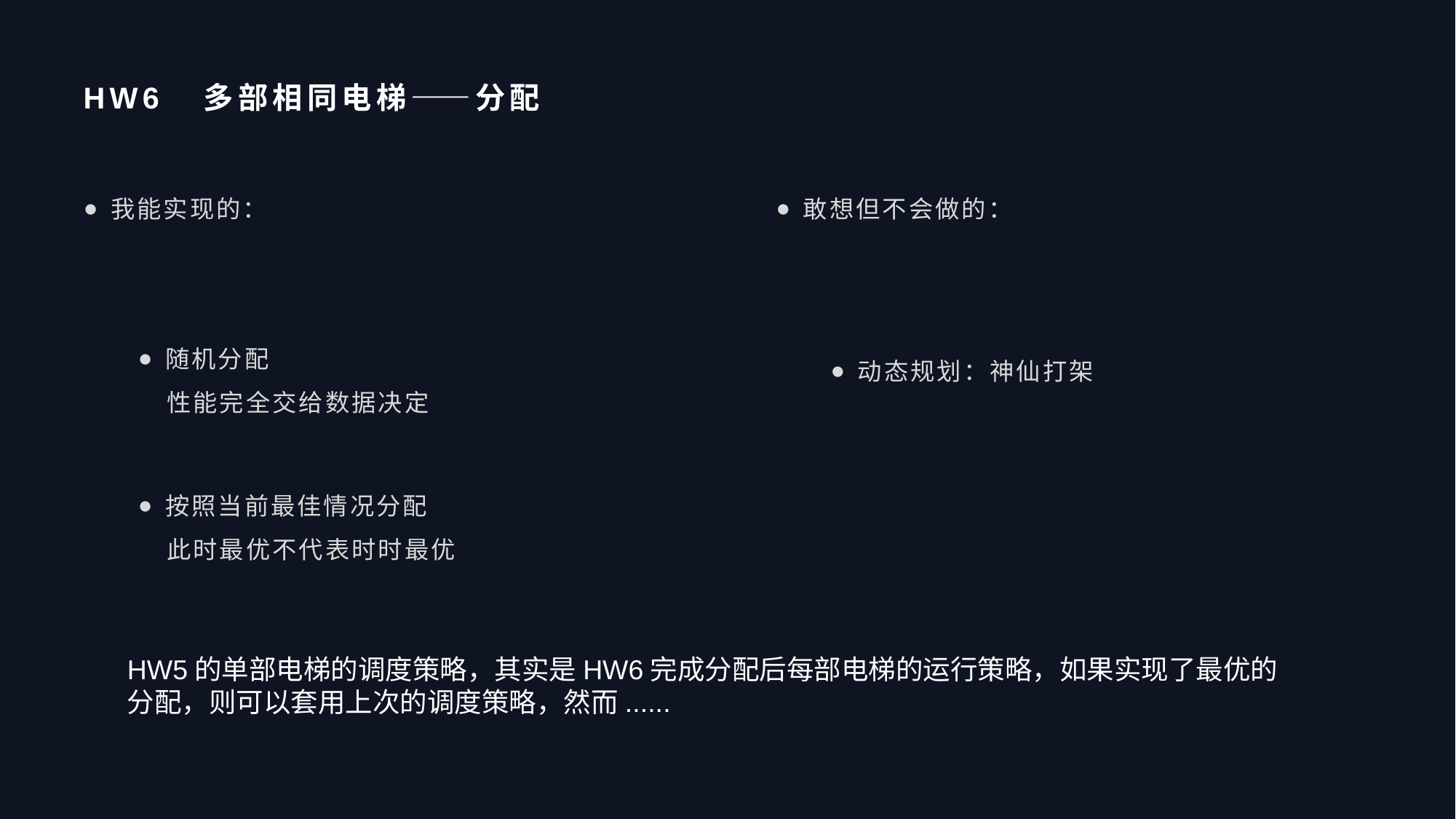

# HW6	多部相同电梯——分配
我能实现的：

随机分配
   性能完全交给数据决定

按照当前最佳情况分配
   此时最优不代表时时最优
敢想但不会做的：

动态规划：神仙打架
HW5的单部电梯的调度策略，其实是HW6完成分配后每部电梯的运行策略，如果实现了最优的分配，则可以套用上次的调度策略，然而......